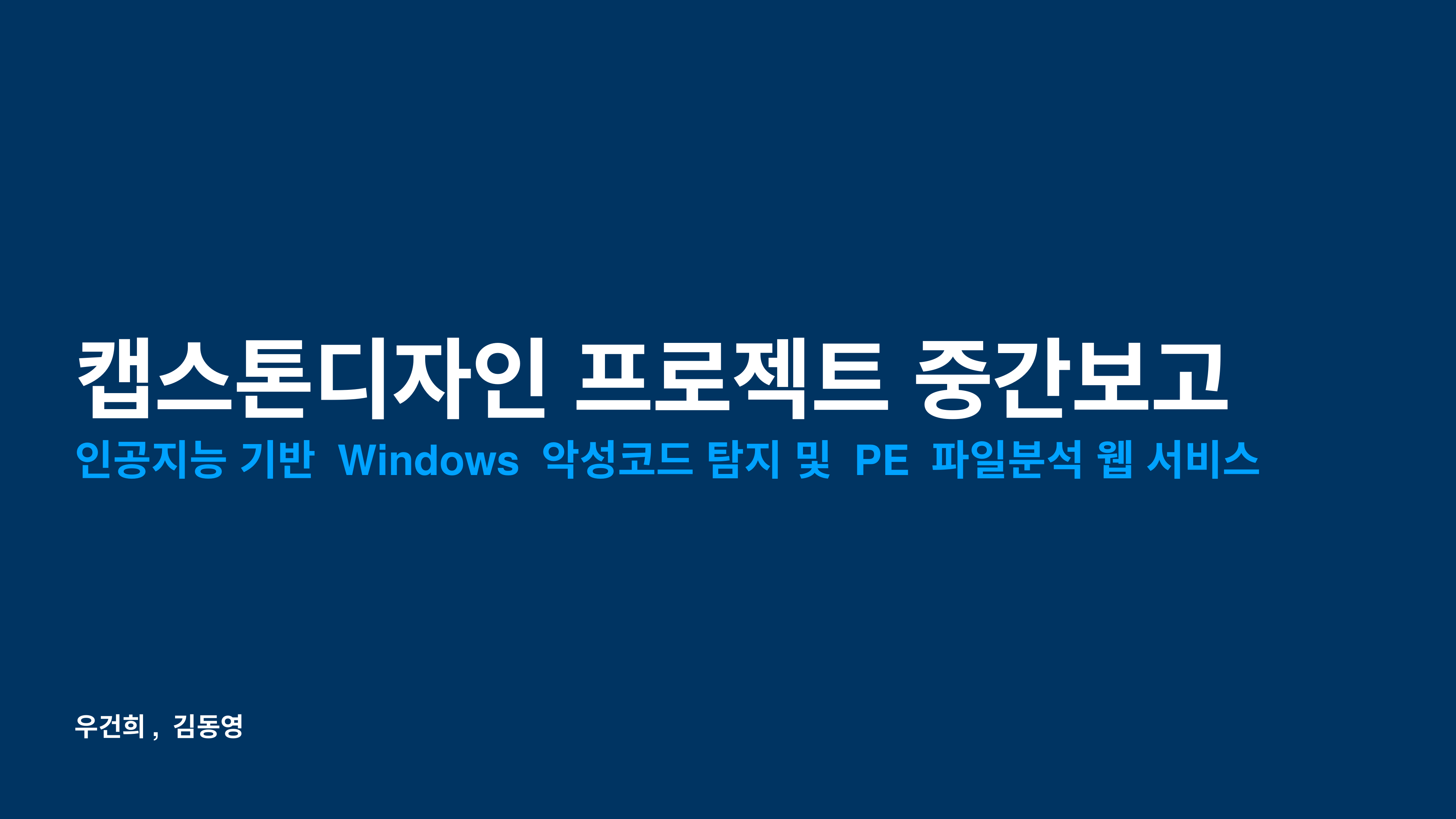

# 캡스톤디자인 프로젝트 중간보고
인공지능 기반 Windows 악성코드 탐지 및 PE 파일분석 웹 서비스
우건희, 김동영